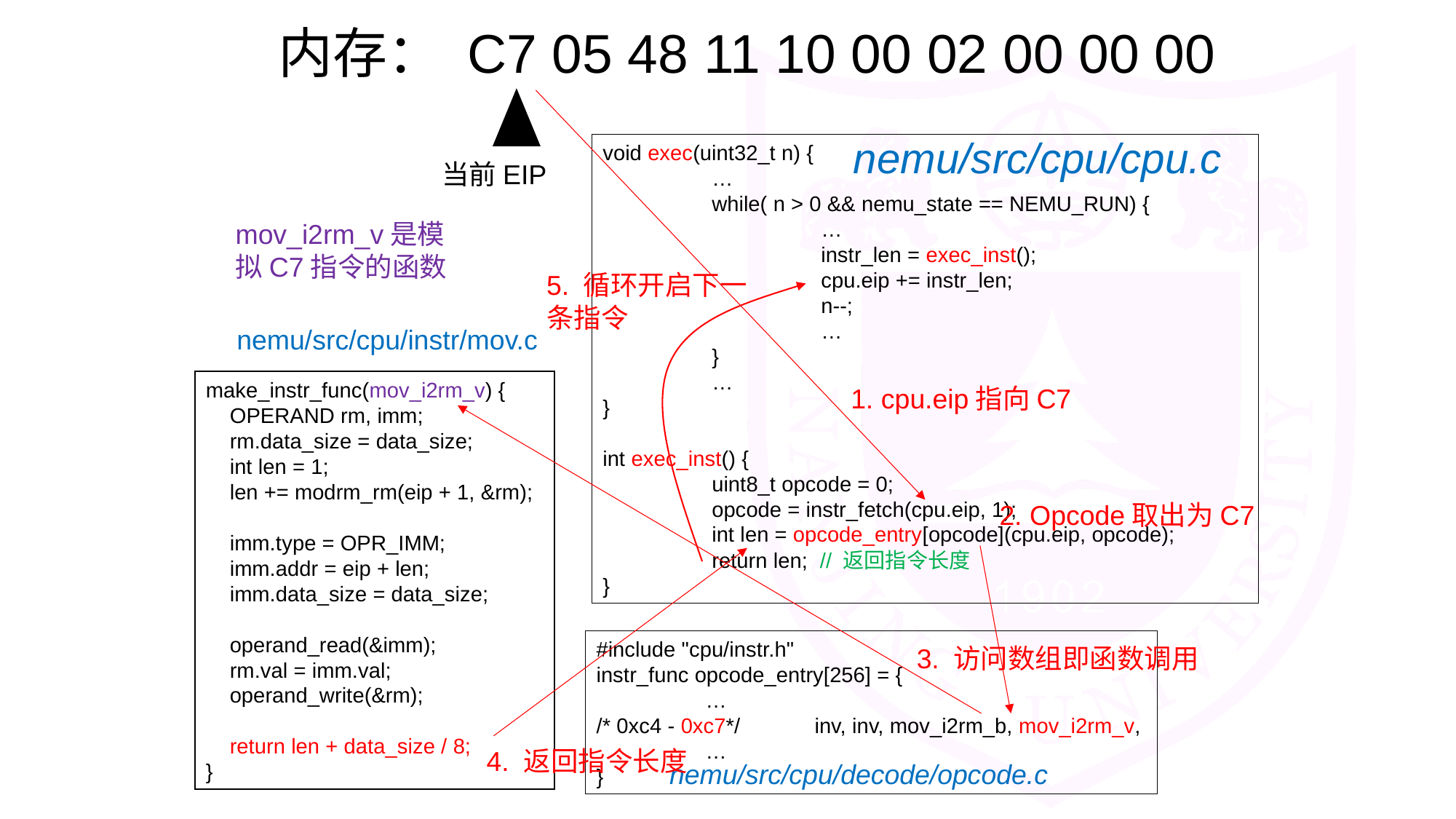

内存： C7 05 48 11 10 00 02 00 00 00

nemu/src/cpu/cpu.c
void exec(uint32_t n) {
	…
	while( n > 0 && nemu_state == NEMU_RUN) {
		…
		instr_len = exec_inst();
		cpu.eip += instr_len;
		n--;
		…
	}
	…
}

int exec_inst() {
	uint8_t opcode = 0;
	opcode = instr_fetch(cpu.eip, 1);
	int len = opcode_entry[opcode](cpu.eip, opcode);
	return len;  // 返回指令长度
}
当前EIP
mov_i2rm_v是模拟C7指令的函数
5. 循环开启下一条指令

nemu/src/cpu/instr/mov.c
make_instr_func(mov_i2rm_v) {
    OPERAND rm, imm;
    rm.data_size = data_size;
    int len = 1;
    len += modrm_rm(eip + 1, &rm);

    imm.type = OPR_IMM;
    imm.addr = eip + len;
    imm.data_size = data_size;

    operand_read(&imm);
    rm.val = imm.val;
    operand_write(&rm);

    return len + data_size / 8;
}
1. cpu.eip指向C7
2. Opcode取出为C7
#include "cpu/instr.h"
instr_func opcode_entry[256] = {
 	…
/* 0xc4 - 0xc7*/	inv, inv, mov_i2rm_b, mov_i2rm_v,
	…
}
3. 访问数组即函数调用
4. 返回指令长度
nemu/src/cpu/decode/opcode.c